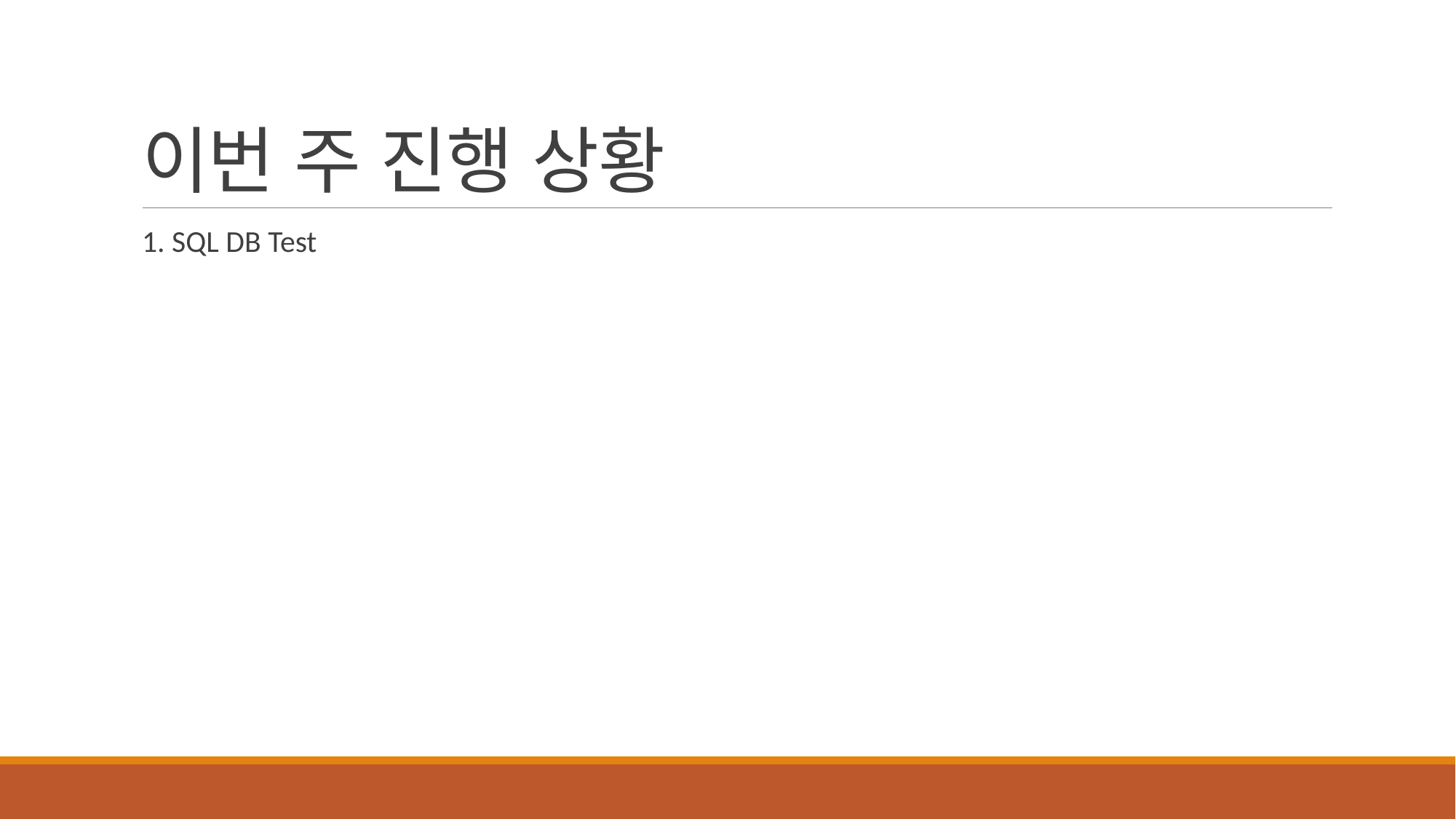

# 이번 주 진행 상황
1. SQL DB Test